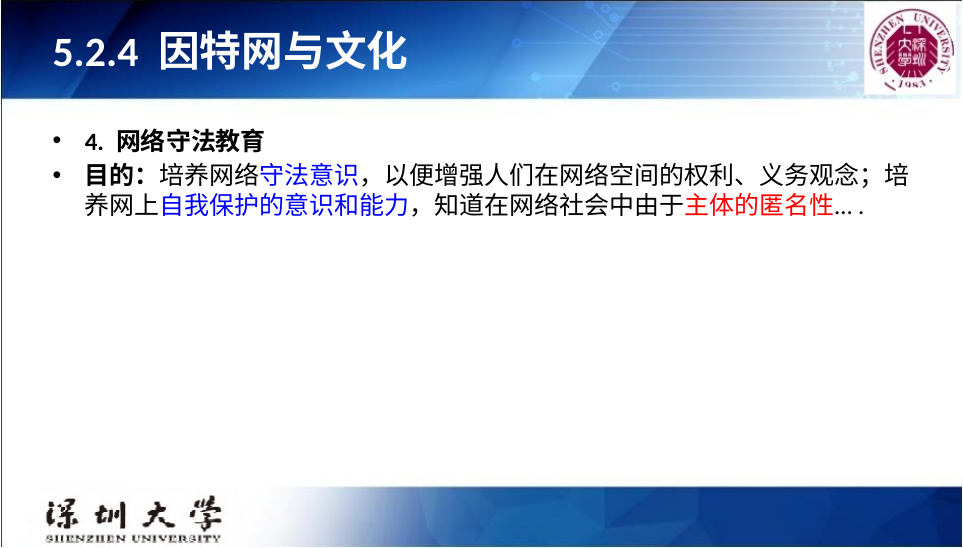

# 5.2.4 因特网与文化
4. 网络守法教育
目的：培养网络守法意识，以便增强人们在网络空间的权利、义务观念；培养网上自我保护的意识和能力，知道在网络社会中由于主体的匿名性….
190